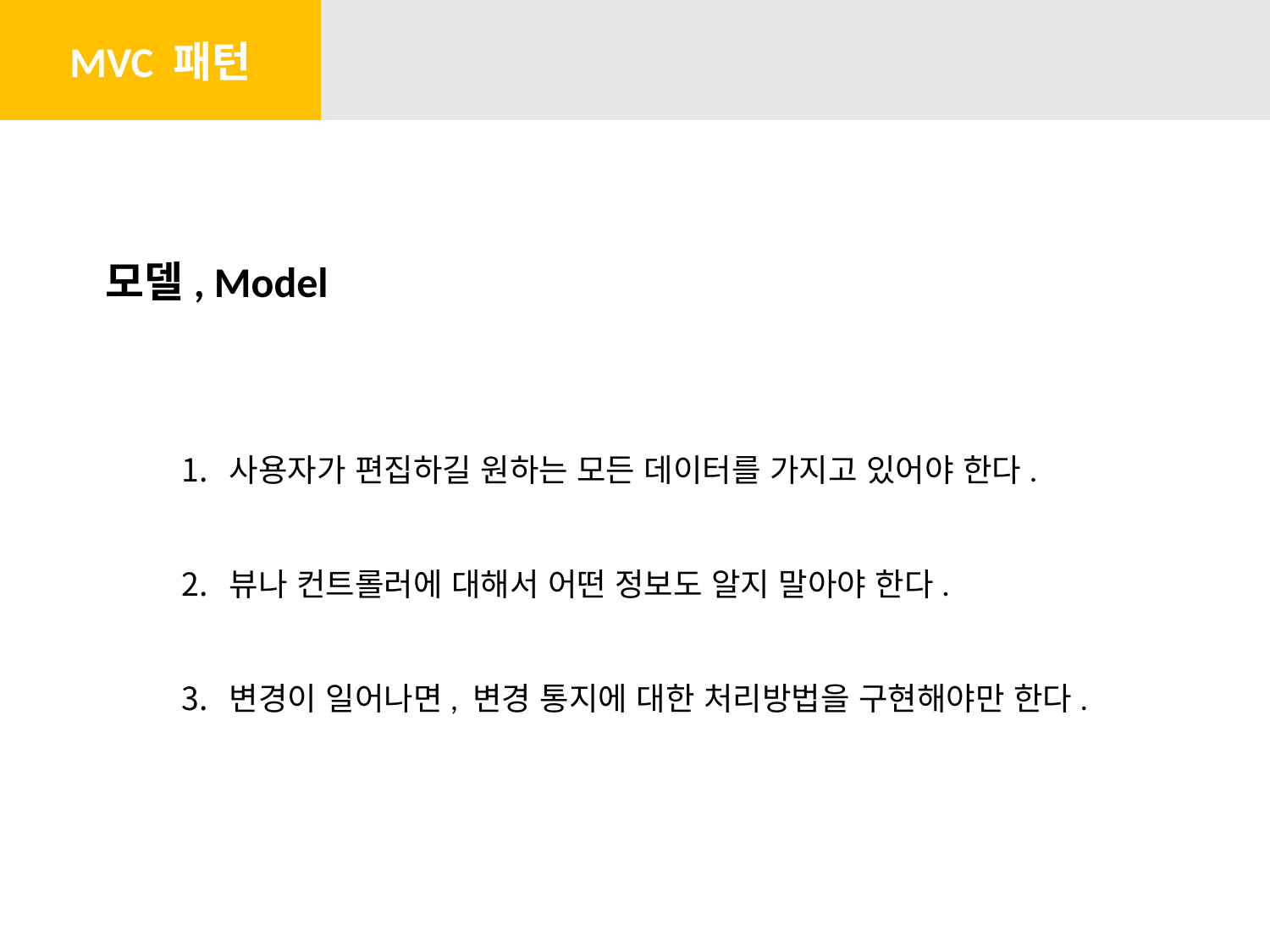

MVC 패턴

모델, Model
사용자가 편집하길 원하는 모든 데이터를 가지고 있어야 한다.
뷰나 컨트롤러에 대해서 어떤 정보도 알지 말아야 한다.
변경이 일어나면, 변경 통지에 대한 처리방법을 구현해야만 한다.